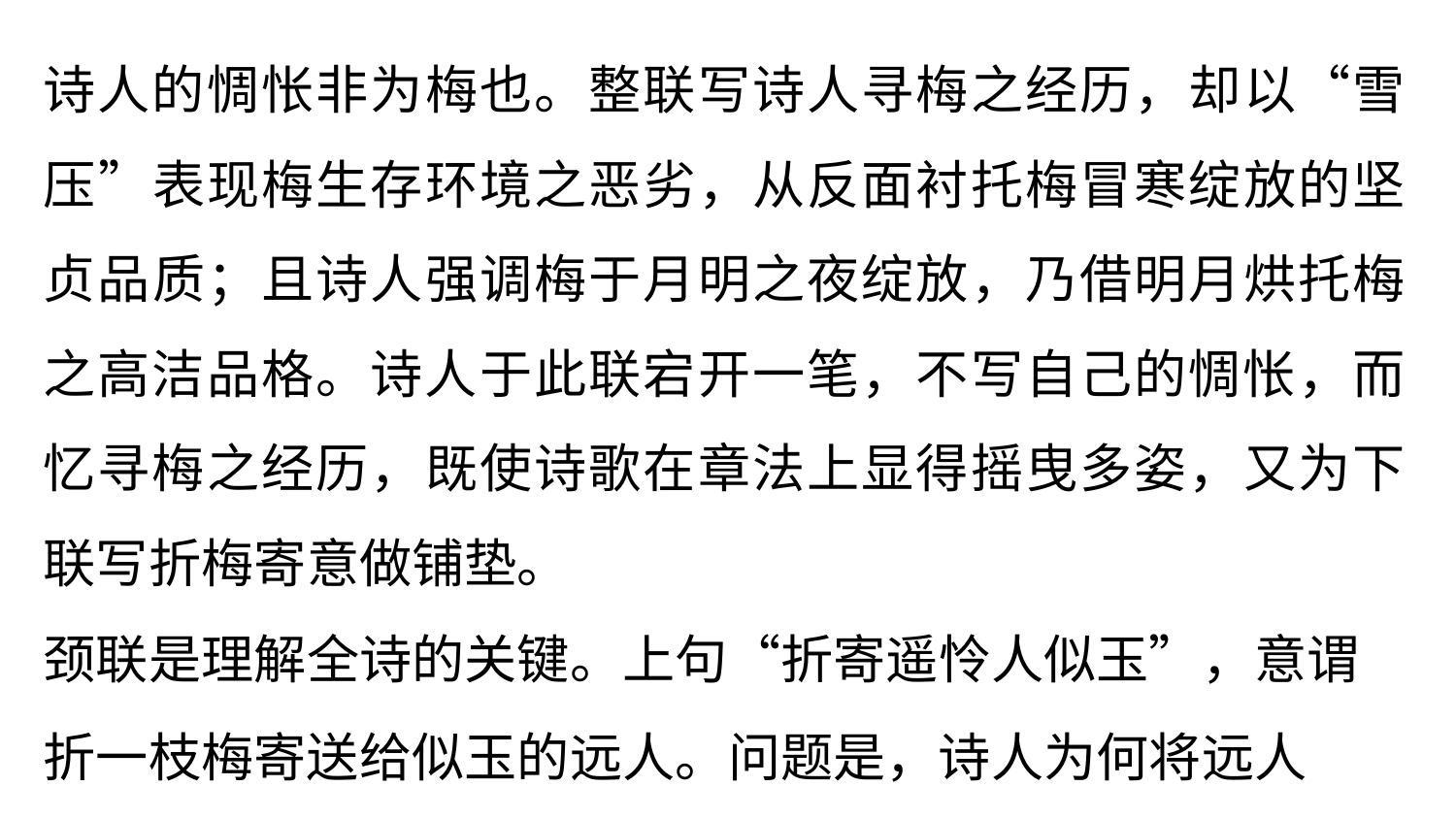

诗人的惆怅非为梅也。整联写诗人寻梅之经历，却以“雪压”表现梅生存环境之恶劣，从反面衬托梅冒寒绽放的坚贞品质；且诗人强调梅于月明之夜绽放，乃借明月烘托梅之高洁品格。诗人于此联宕开一笔，不写自己的惆怅，而忆寻梅之经历，既使诗歌在章法上显得摇曳多姿，又为下联写折梅寄意做铺垫。
颈联是理解全诗的关键。上句“折寄遥怜人似玉”，意谓折一枝梅寄送给似玉的远人。问题是，诗人为何将远人